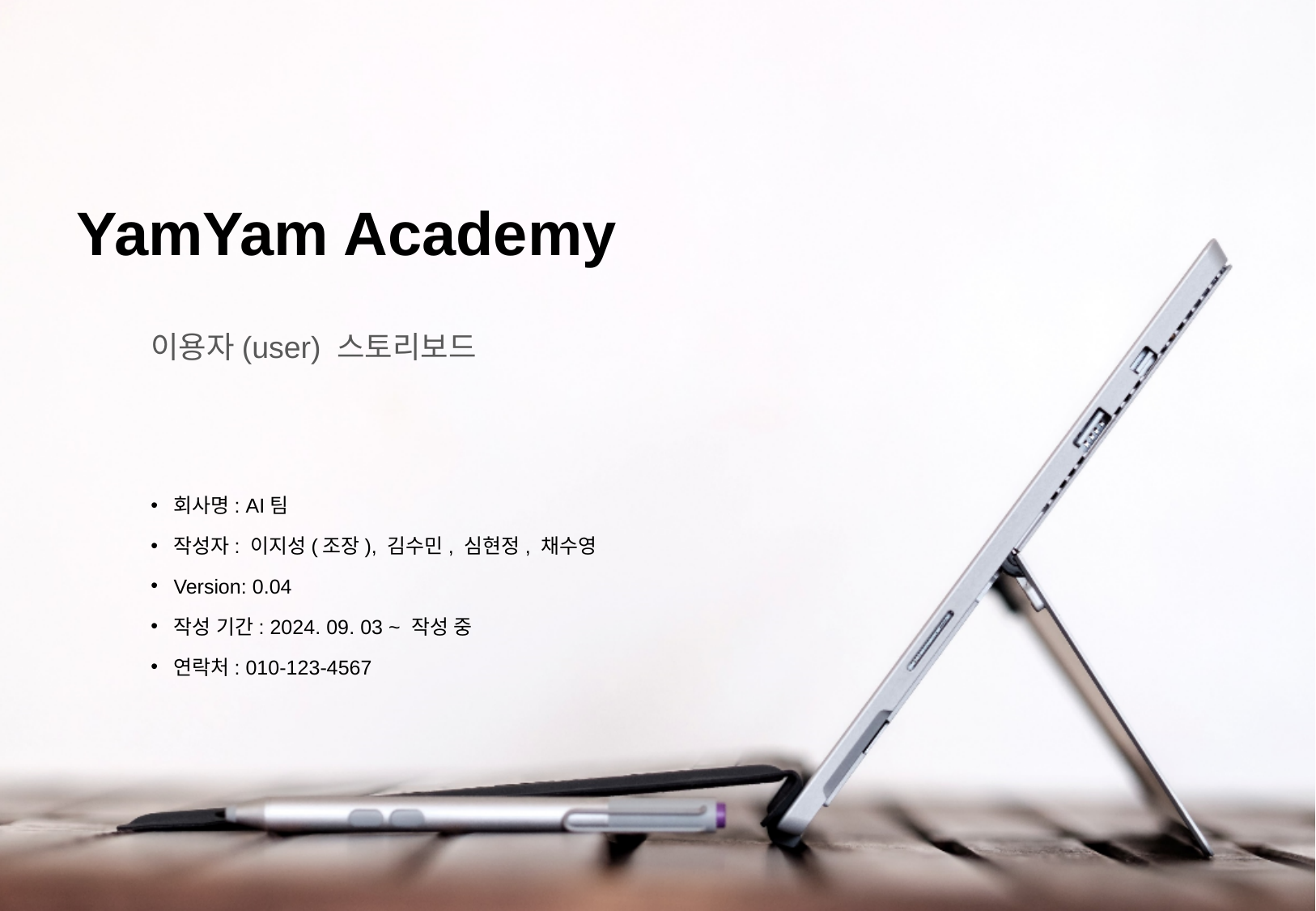

# YamYam Academy
이용자(user) 스토리보드
회사명: AI팀
작성자: 이지성(조장), 김수민, 심현정, 채수영
Version: 0.04
작성 기간: 2024. 09. 03 ~ 작성 중
연락처: 010-123-4567